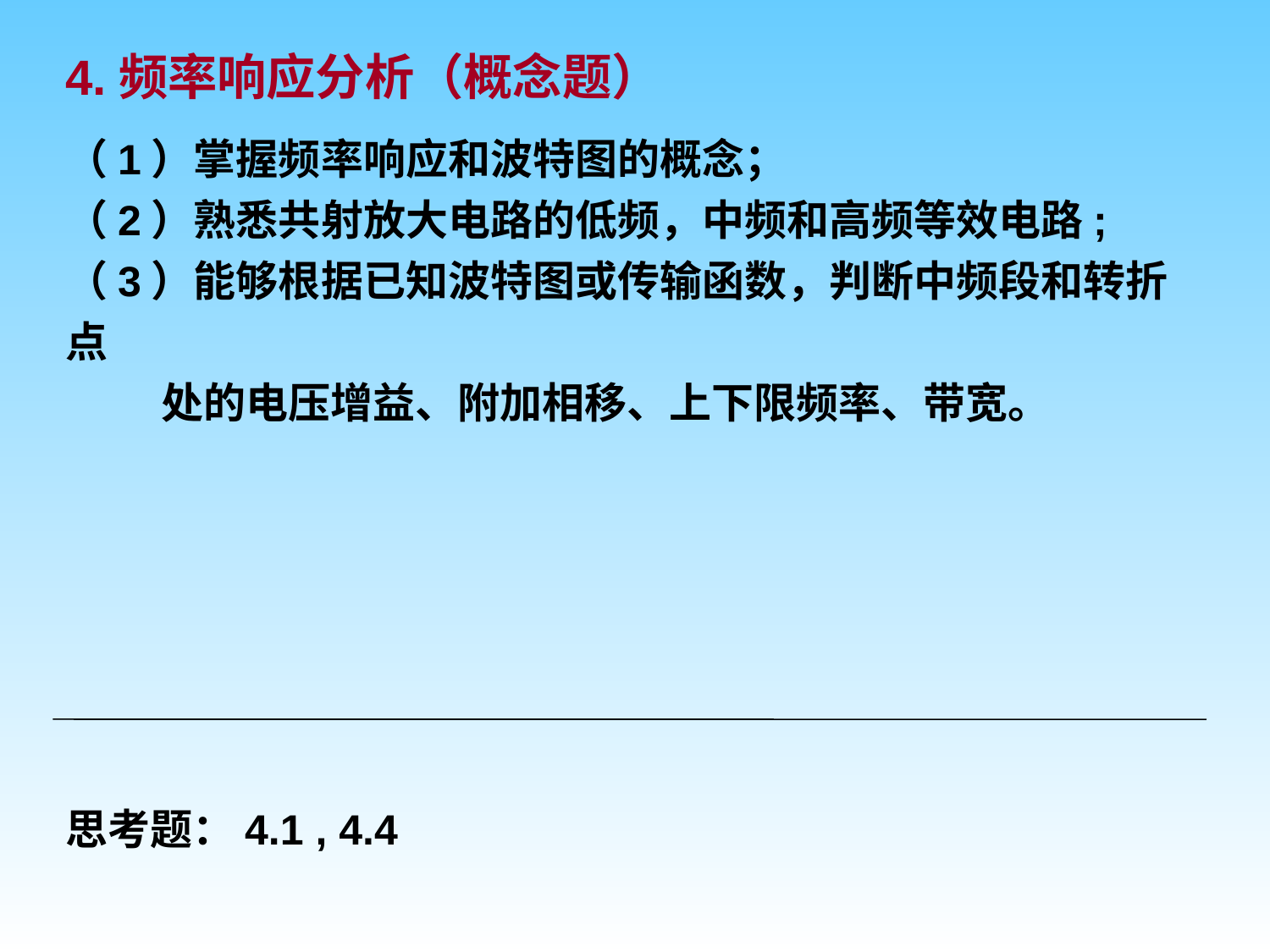

4.频率响应分析（概念题）
（1）掌握频率响应和波特图的概念；
（2）熟悉共射放大电路的低频，中频和高频等效电路;
（3）能够根据已知波特图或传输函数，判断中频段和转折点
         处的电压增益、附加相移、上下限频率、带宽。

思考题：4.1 , 4.4